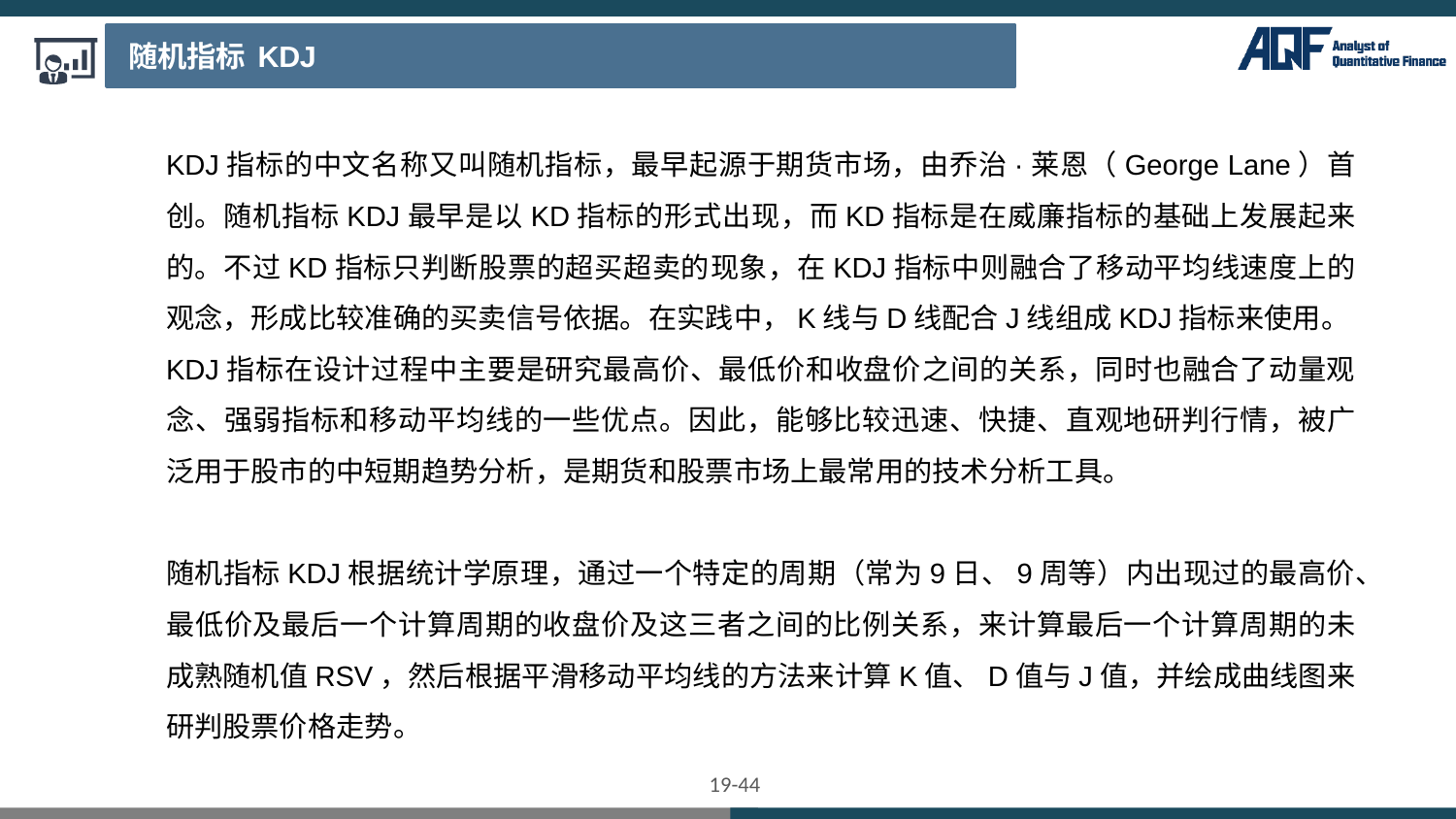

随机指标 KDJ
KDJ指标的中文名称又叫随机指标，最早起源于期货市场，由乔治·莱恩（George Lane）首创。随机指标KDJ最早是以KD指标的形式出现，而KD指标是在威廉指标的基础上发展起来的。不过KD指标只判断股票的超买超卖的现象，在KDJ指标中则融合了移动平均线速度上的观念，形成比较准确的买卖信号依据。在实践中，K线与D线配合J线组成KDJ指标来使用。KDJ指标在设计过程中主要是研究最高价、最低价和收盘价之间的关系，同时也融合了动量观念、强弱指标和移动平均线的一些优点。因此，能够比较迅速、快捷、直观地研判行情，被广泛用于股市的中短期趋势分析，是期货和股票市场上最常用的技术分析工具。

随机指标KDJ根据统计学原理，通过一个特定的周期（常为9日、9周等）内出现过的最高价、最低价及最后一个计算周期的收盘价及这三者之间的比例关系，来计算最后一个计算周期的未成熟随机值RSV，然后根据平滑移动平均线的方法来计算K值、D值与J值，并绘成曲线图来研判股票价格走势。